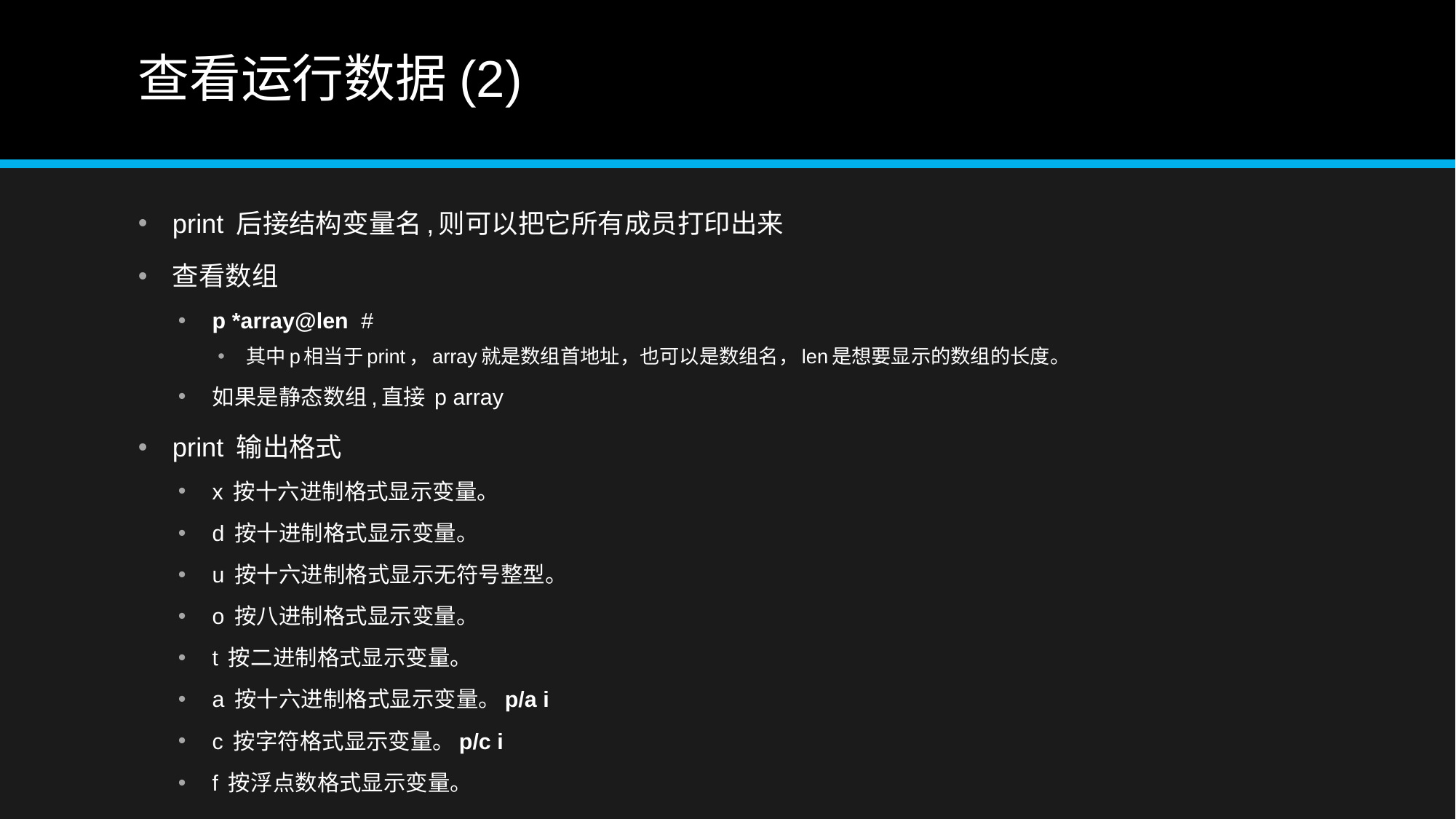

# 查看运行数据(2)
print 后接结构变量名,则可以把它所有成员打印出来
查看数组
p *array@len  #
其中p相当于print，array就是数组首地址，也可以是数组名，len是想要显示的数组的长度。
如果是静态数组,直接 p array
print 输出格式
x 按十六进制格式显示变量。
d 按十进制格式显示变量。
u 按十六进制格式显示无符号整型。
o 按八进制格式显示变量。
t 按二进制格式显示变量。
a 按十六进制格式显示变量。p/a i
c 按字符格式显示变量。p/c i
f 按浮点数格式显示变量。